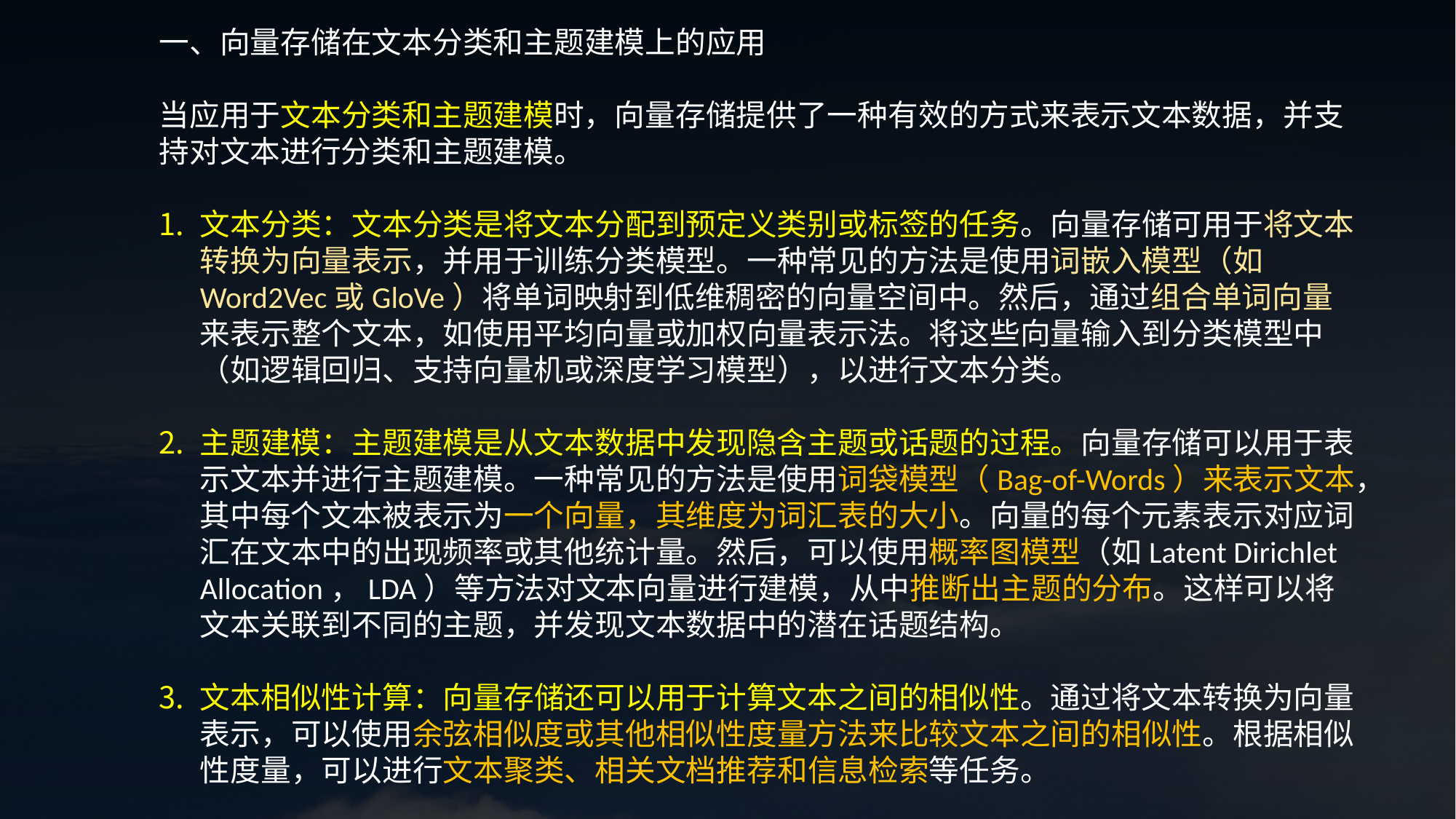

一、向量存储在文本分类和主题建模上的应用

当应用于文本分类和主题建模时，向量存储提供了一种有效的方式来表示文本数据，并支持对文本进行分类和主题建模。

文本分类：文本分类是将文本分配到预定义类别或标签的任务。向量存储可用于将文本转换为向量表示，并用于训练分类模型。一种常见的方法是使用词嵌入模型（如Word2Vec或GloVe）将单词映射到低维稠密的向量空间中。然后，通过组合单词向量来表示整个文本，如使用平均向量或加权向量表示法。将这些向量输入到分类模型中（如逻辑回归、支持向量机或深度学习模型），以进行文本分类。

主题建模：主题建模是从文本数据中发现隐含主题或话题的过程。向量存储可以用于表示文本并进行主题建模。一种常见的方法是使用词袋模型（Bag-of-Words）来表示文本，其中每个文本被表示为一个向量，其维度为词汇表的大小。向量的每个元素表示对应词汇在文本中的出现频率或其他统计量。然后，可以使用概率图模型（如Latent Dirichlet Allocation，LDA）等方法对文本向量进行建模，从中推断出主题的分布。这样可以将文本关联到不同的主题，并发现文本数据中的潜在话题结构。

文本相似性计算：向量存储还可以用于计算文本之间的相似性。通过将文本转换为向量表示，可以使用余弦相似度或其他相似性度量方法来比较文本之间的相似性。根据相似性度量，可以进行文本聚类、相关文档推荐和信息检索等任务。